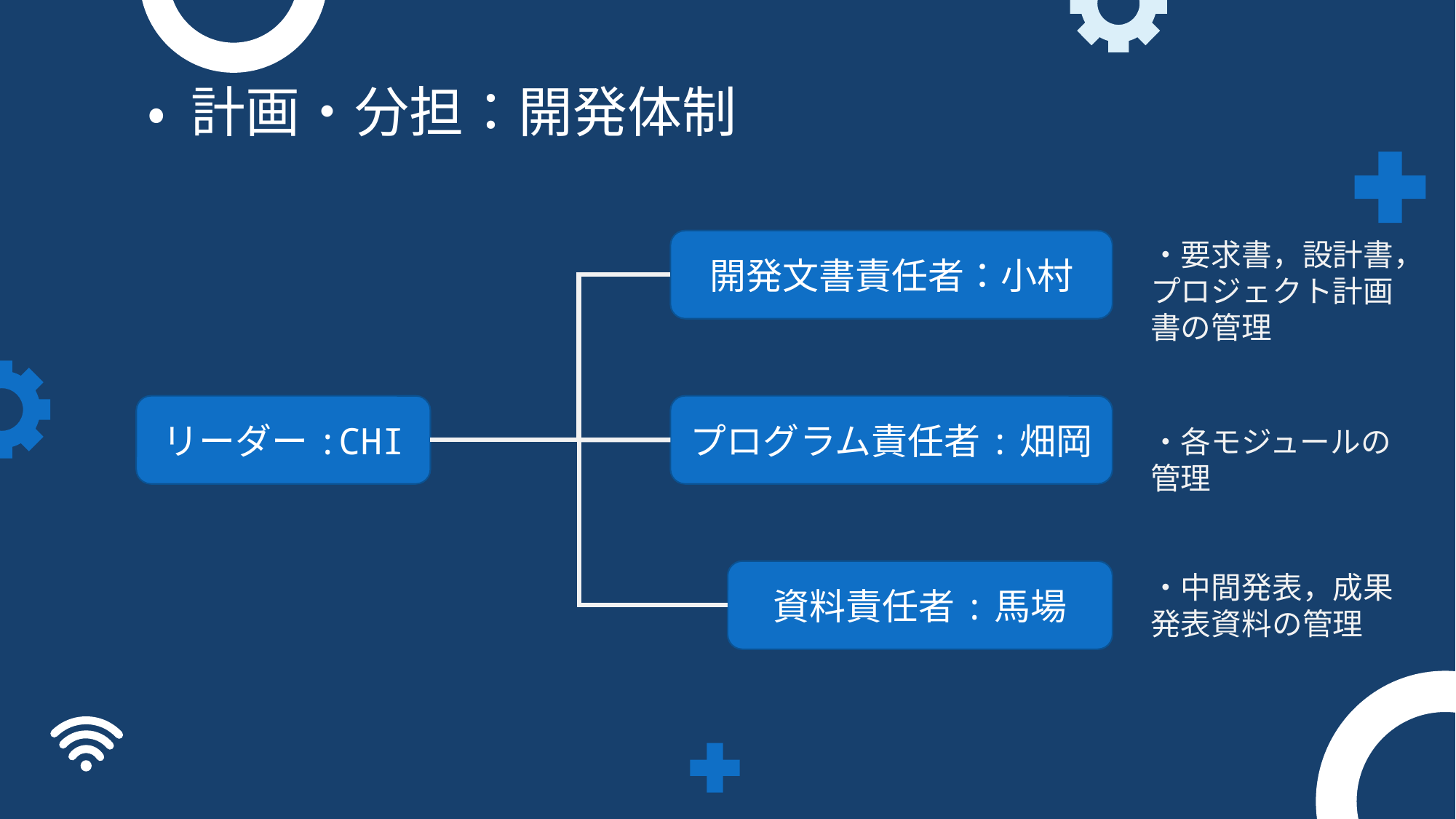

# • 計画・分担：開発体制
開発文書責任者：小村
・要求書，設計書，プロジェクト計画書の管理

リーダー:CHI
プログラム責任者:畑岡
・各モジュールの管理
資料責任者:馬場
・中間発表，成果発表資料の管理